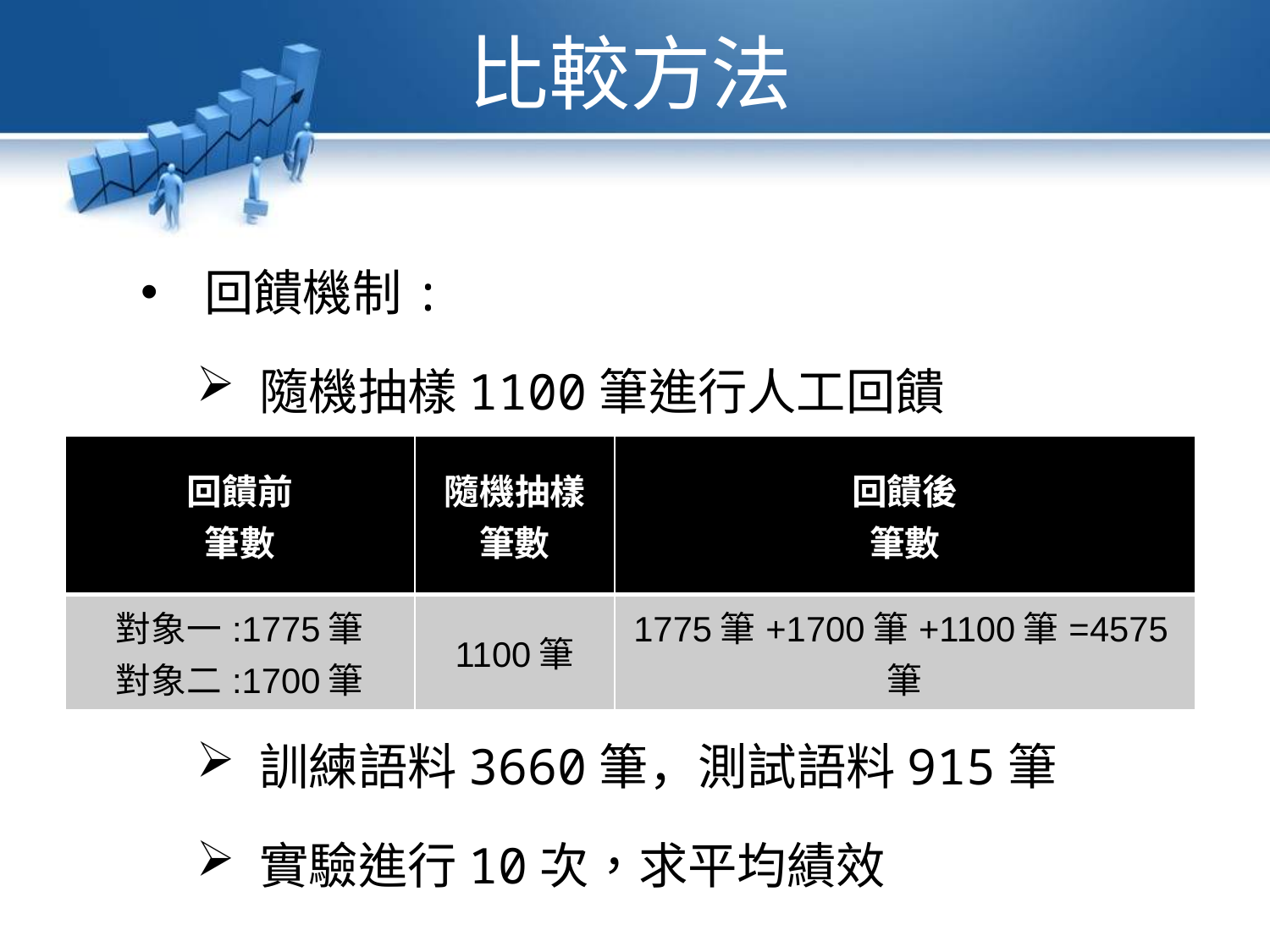

比較方法
回饋機制:
隨機抽樣1100筆進行人工回饋

訓練語料3660筆，測試語料915筆
實驗進行10次，求平均績效

| 回饋前 筆數 | 隨機抽樣筆數 | 回饋後 筆數 |
| --- | --- | --- |
| 對象一:1775筆 對象二:1700筆 | 1100筆 | 1775筆+1700筆+1100筆=4575筆 |